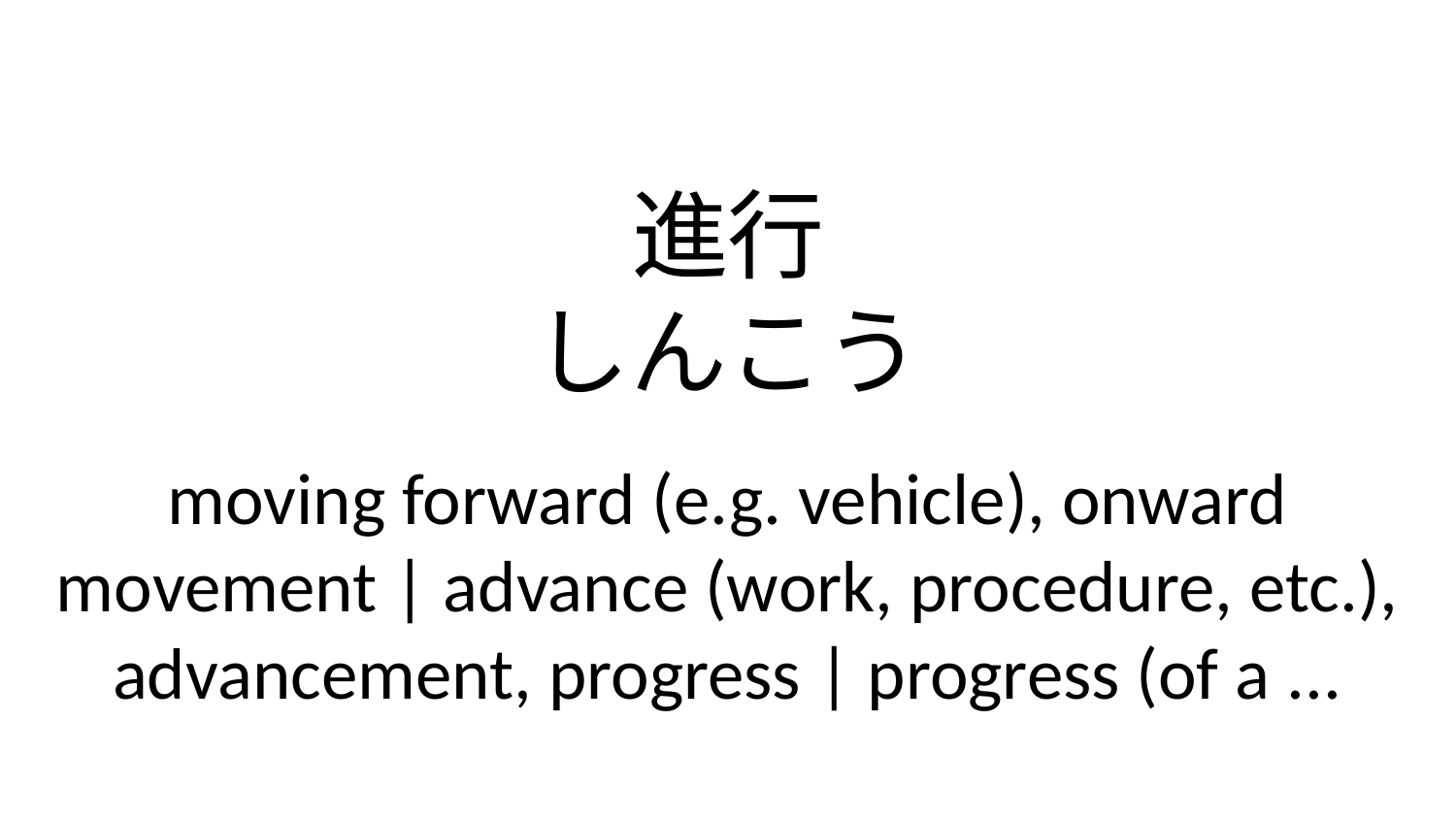

進行
しんこう
moving forward (e.g. vehicle), onward movement | advance (work, procedure, etc.), advancement, progress | progress (of a ...
466-480